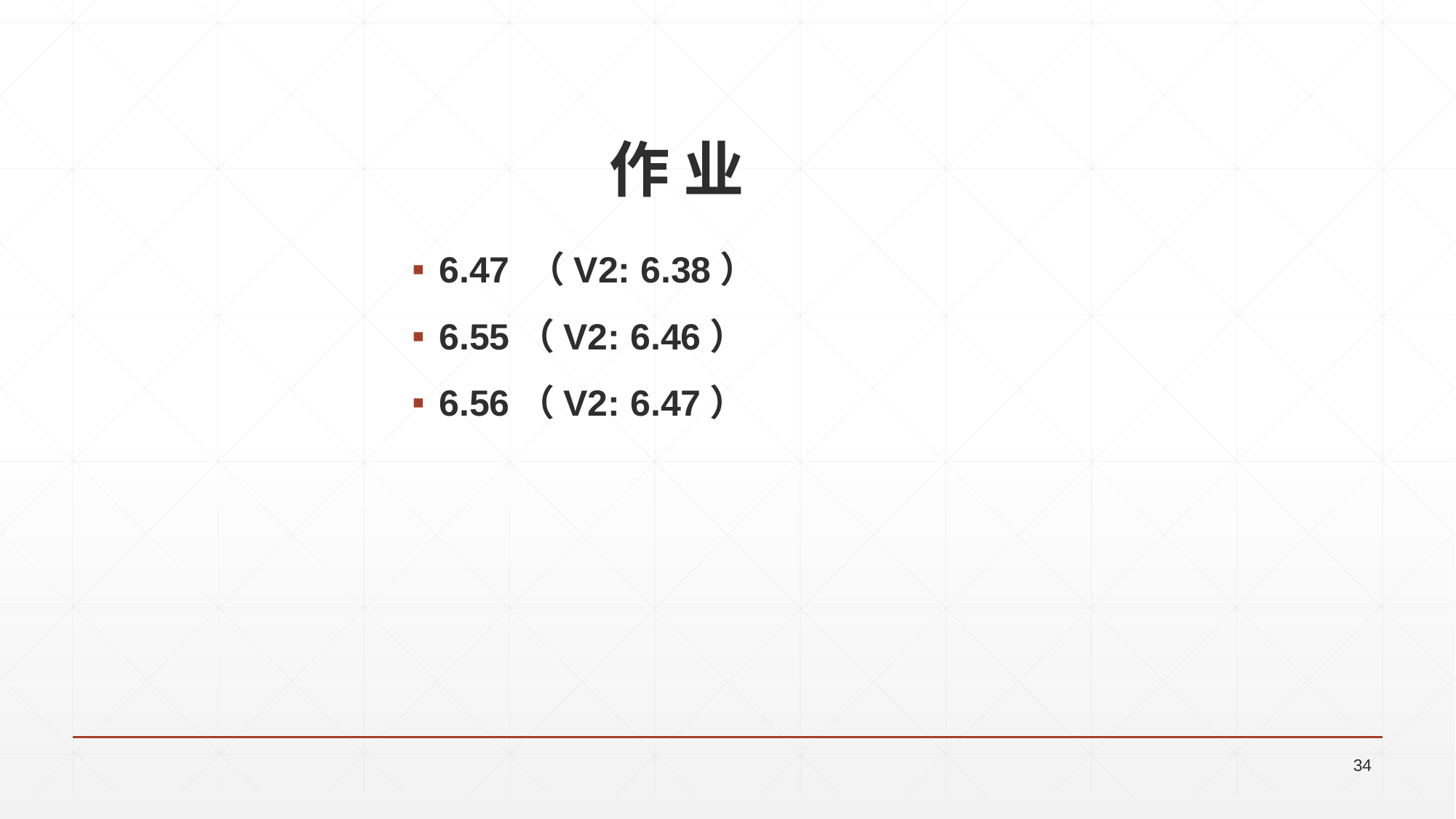

# 作 业
6.47 （V2: 6.38）
6.55（V2: 6.46）
6.56（V2: 6.47）
34